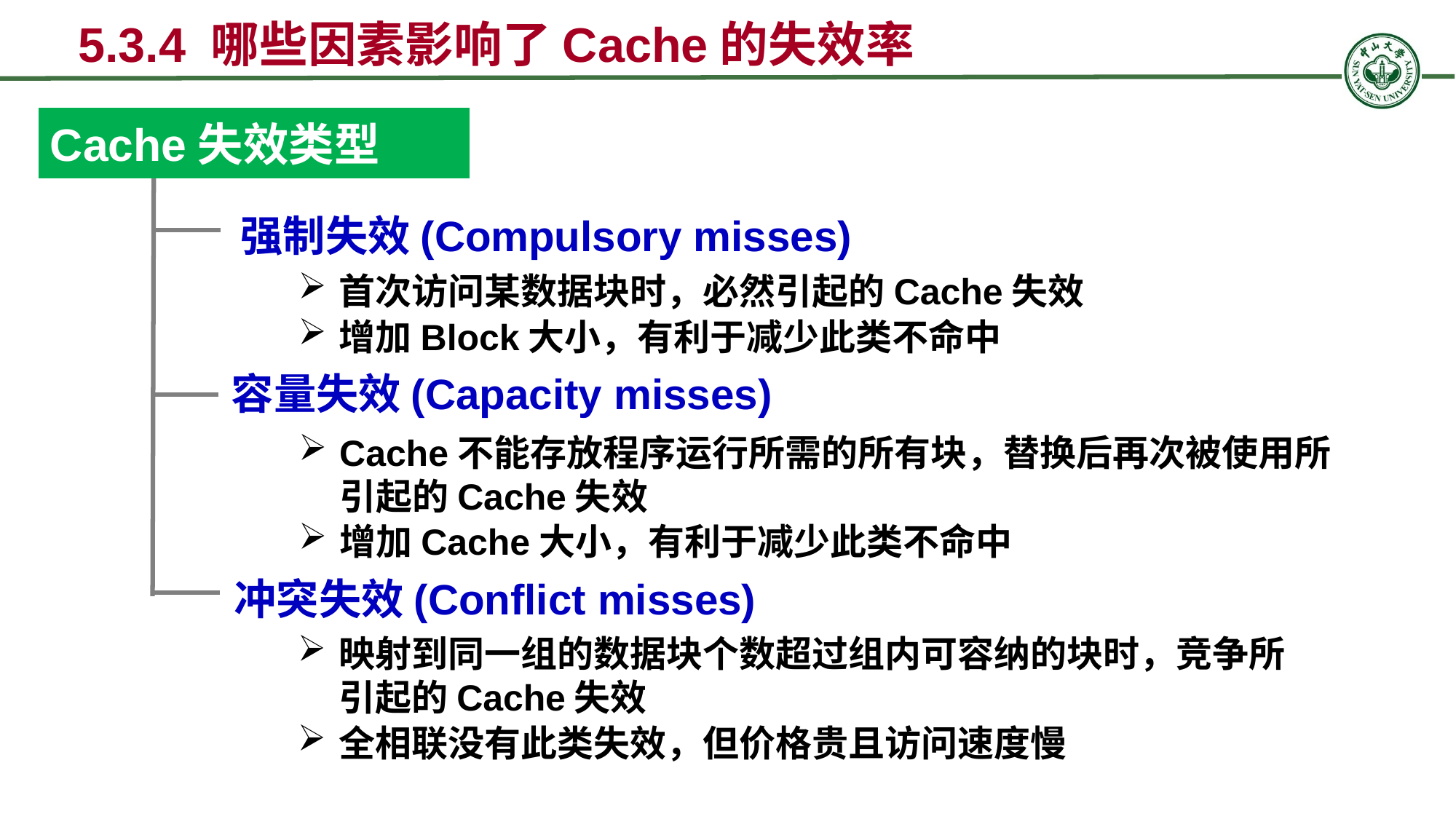

# 5.3.4 哪些因素影响了Cache的失效率
Cache失效类型
强制失效(Compulsory misses)
首次访问某数据块时，必然引起的Cache失效
增加Block大小，有利于减少此类不命中
容量失效(Capacity misses)
Cache不能存放程序运行所需的所有块，替换后再次被使用所引起的Cache失效
增加Cache大小，有利于减少此类不命中
冲突失效(Conflict misses)
映射到同一组的数据块个数超过组内可容纳的块时，竞争所引起的Cache失效
全相联没有此类失效，但价格贵且访问速度慢